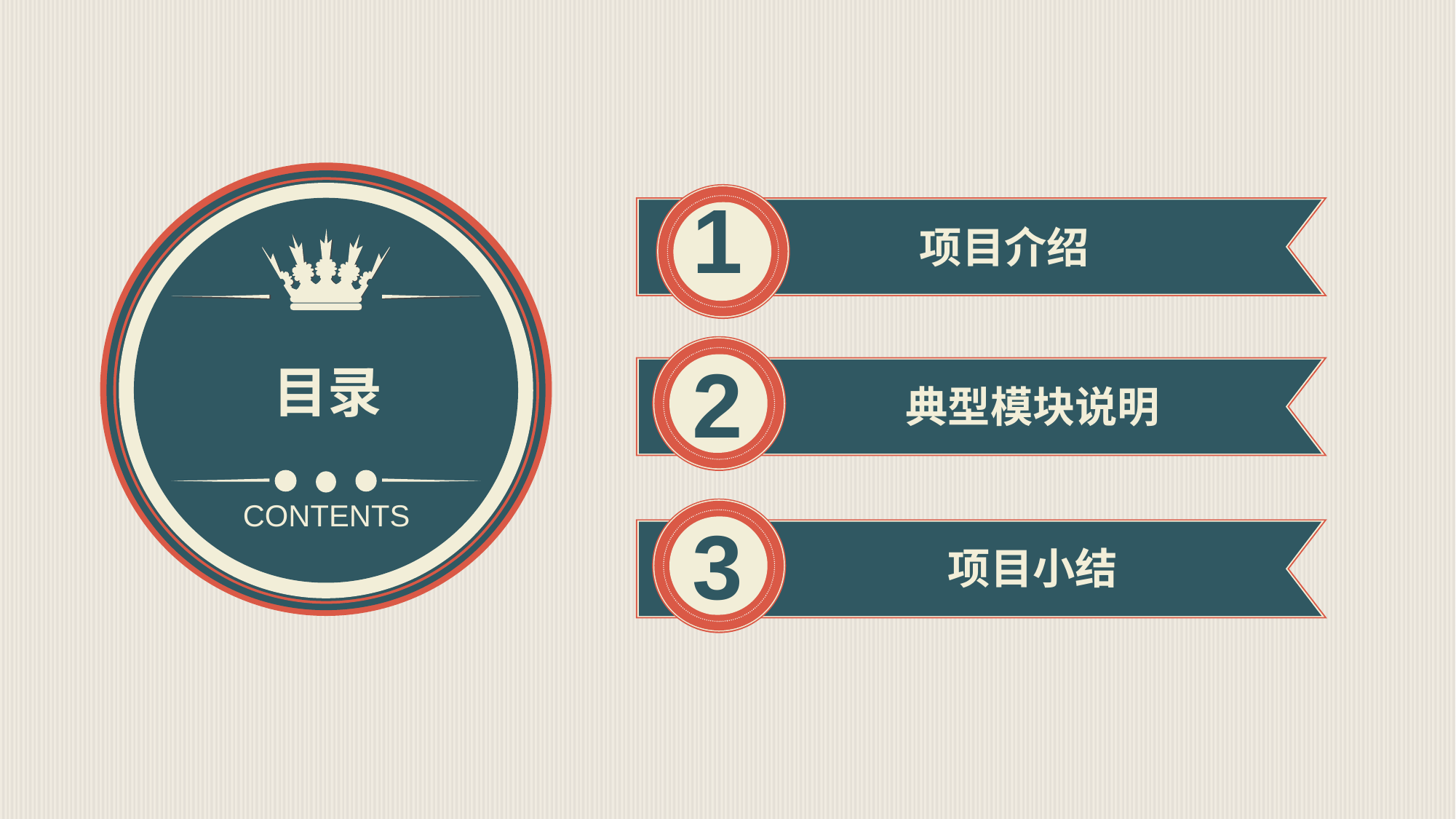

1

项目介绍

2
目录

典型模块说明

CONTENTS

3

项目小结